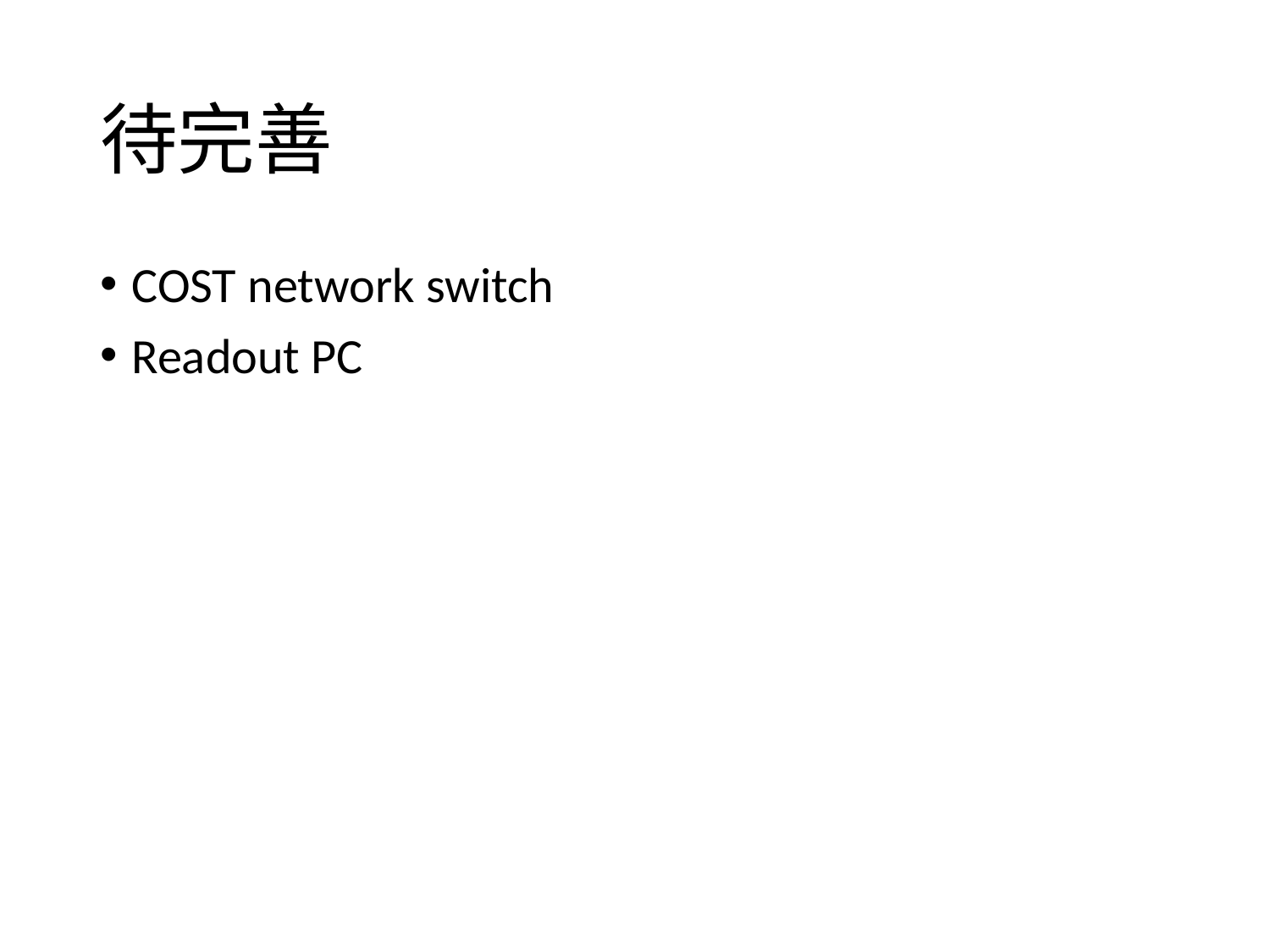

# 待完善
COST network switch
Readout PC